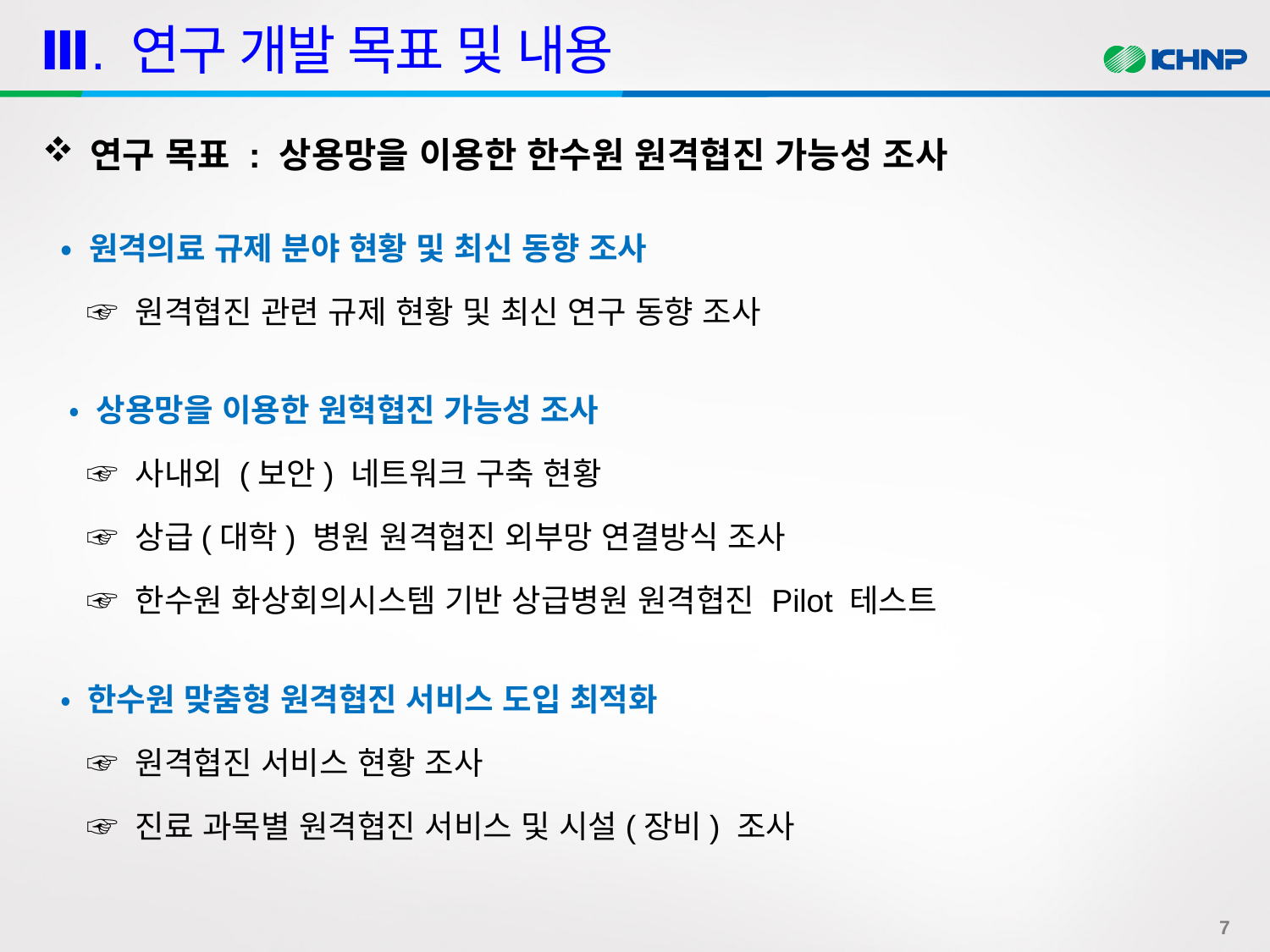

# Ⅲ. 연구 개발 목표 및 내용
연구 목표 : 상용망을 이용한 한수원 원격협진 가능성 조사

  • 원격의료 규제 분야 현황 및 최신 동향 조사
     ☞ 원격협진 관련 규제 현황 및 최신 연구 동향 조사

   • 상용망을 이용한 원혁협진 가능성 조사
     ☞ 사내외 (보안) 네트워크 구축 현황
     ☞ 상급(대학) 병원 원격협진 외부망 연결방식 조사
     ☞ 한수원 화상회의시스템 기반 상급병원 원격협진 Pilot 테스트

  • 한수원 맞춤형 원격협진 서비스 도입 최적화
     ☞ 원격협진 서비스 현황 조사
     ☞ 진료 과목별 원격협진 서비스 및 시설(장비) 조사